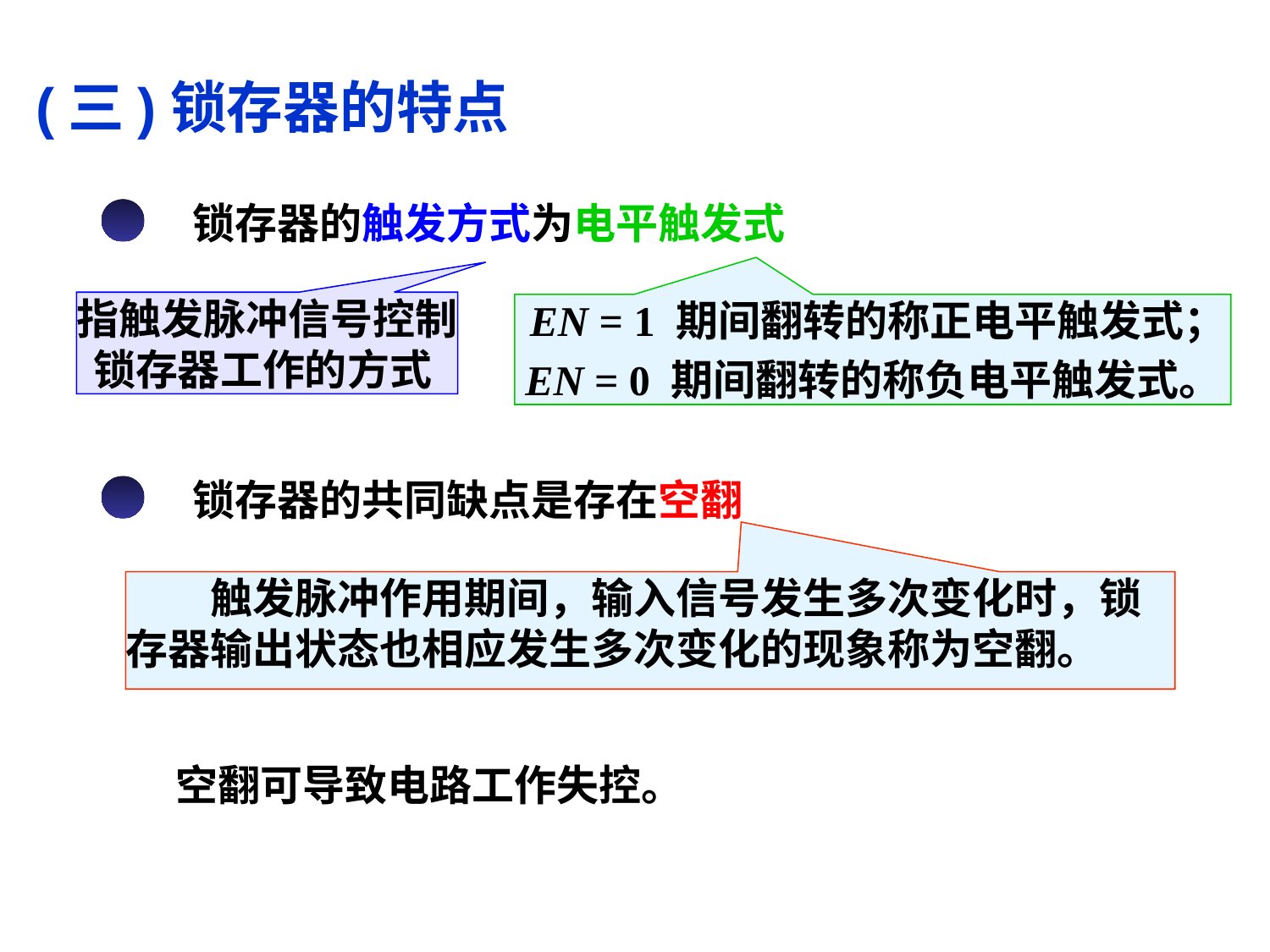

(三)锁存器的特点
锁存器的触发方式为电平触发式

指触发脉冲信号控制
锁存器工作的方式
 EN = 1 期间翻转的称正电平触发式；
 EN = 0 期间翻转的称负电平触发式。
锁存器的共同缺点是存在空翻

　　触发脉冲作用期间，输入信号发生多次变化时，锁存器输出状态也相应发生多次变化的现象称为空翻。
    空翻可导致电路工作失控。